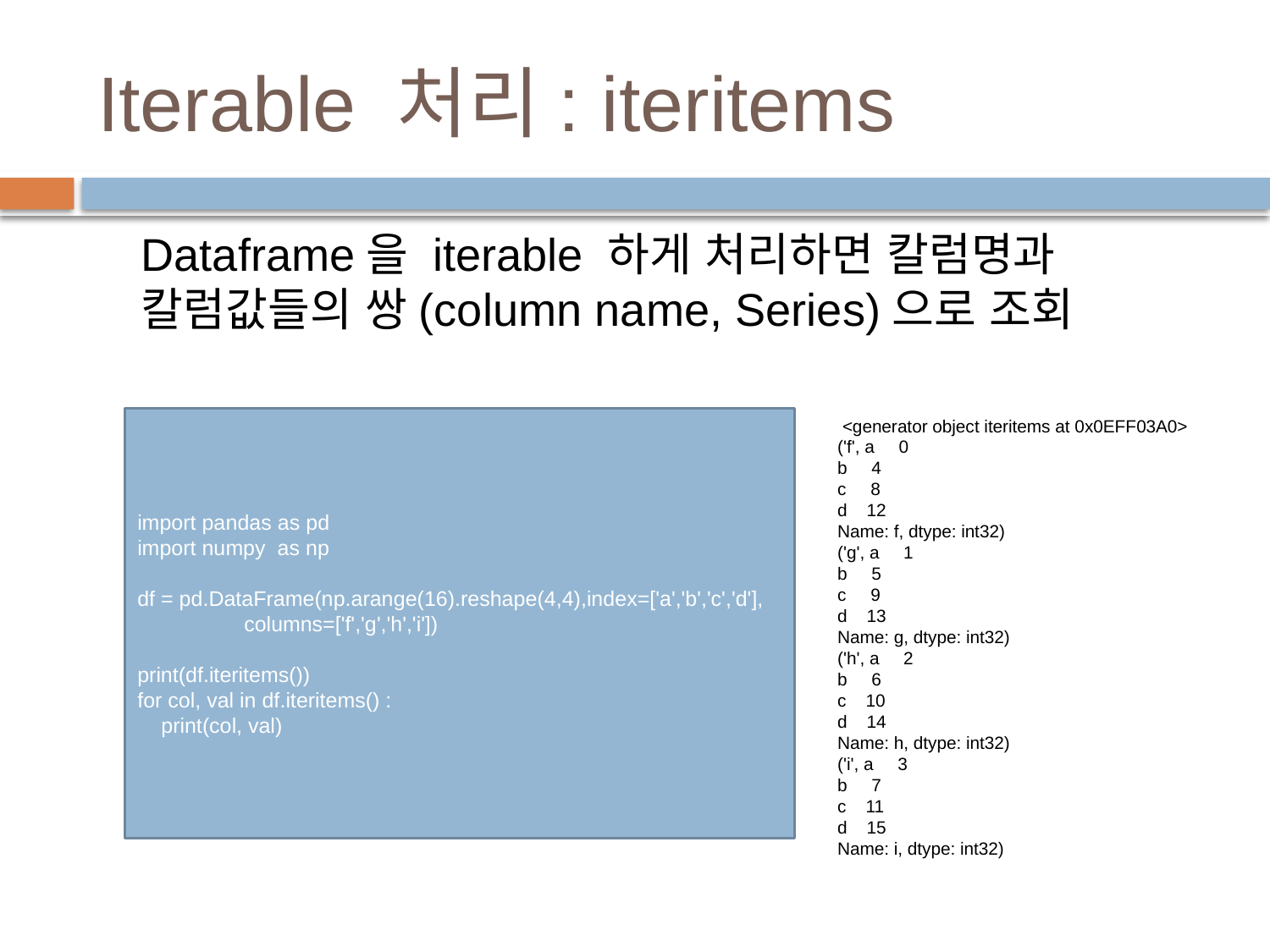

# Iterable 처리: iteritems
Dataframe을 iterable 하게 처리하면 칼럼명과 칼럼값들의 쌍(column name, Series)으로 조회
import pandas as pd
import numpy  as np

df = pd.DataFrame(np.arange(16).reshape(4,4),index=['a','b','c','d'],
                  columns=['f','g','h','i'])

print(df.iteritems())
for col, val in df.iteritems() :
    print(col, val)
 <generator object iteritems at 0x0EFF03A0>
('f', a     0
b     4
c     8
d    12
Name: f, dtype: int32)
('g', a     1
b     5
c     9
d    13
Name: g, dtype: int32)
('h', a     2
b     6
c    10
d    14
Name: h, dtype: int32)
('i', a     3
b     7
c    11
d    15
Name: i, dtype: int32)